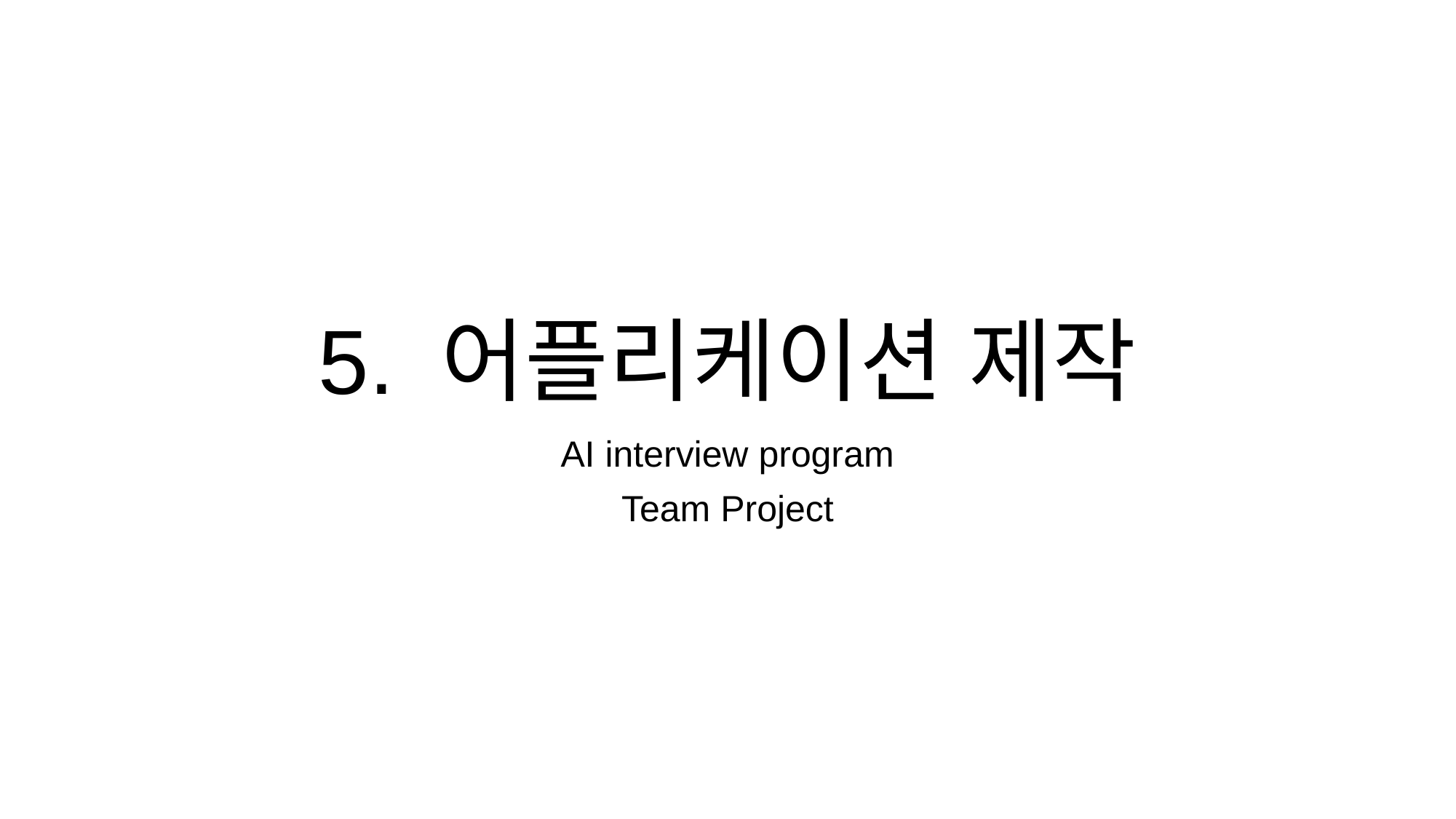

# 5. 어플리케이션 제작
AI interview program
Team Project